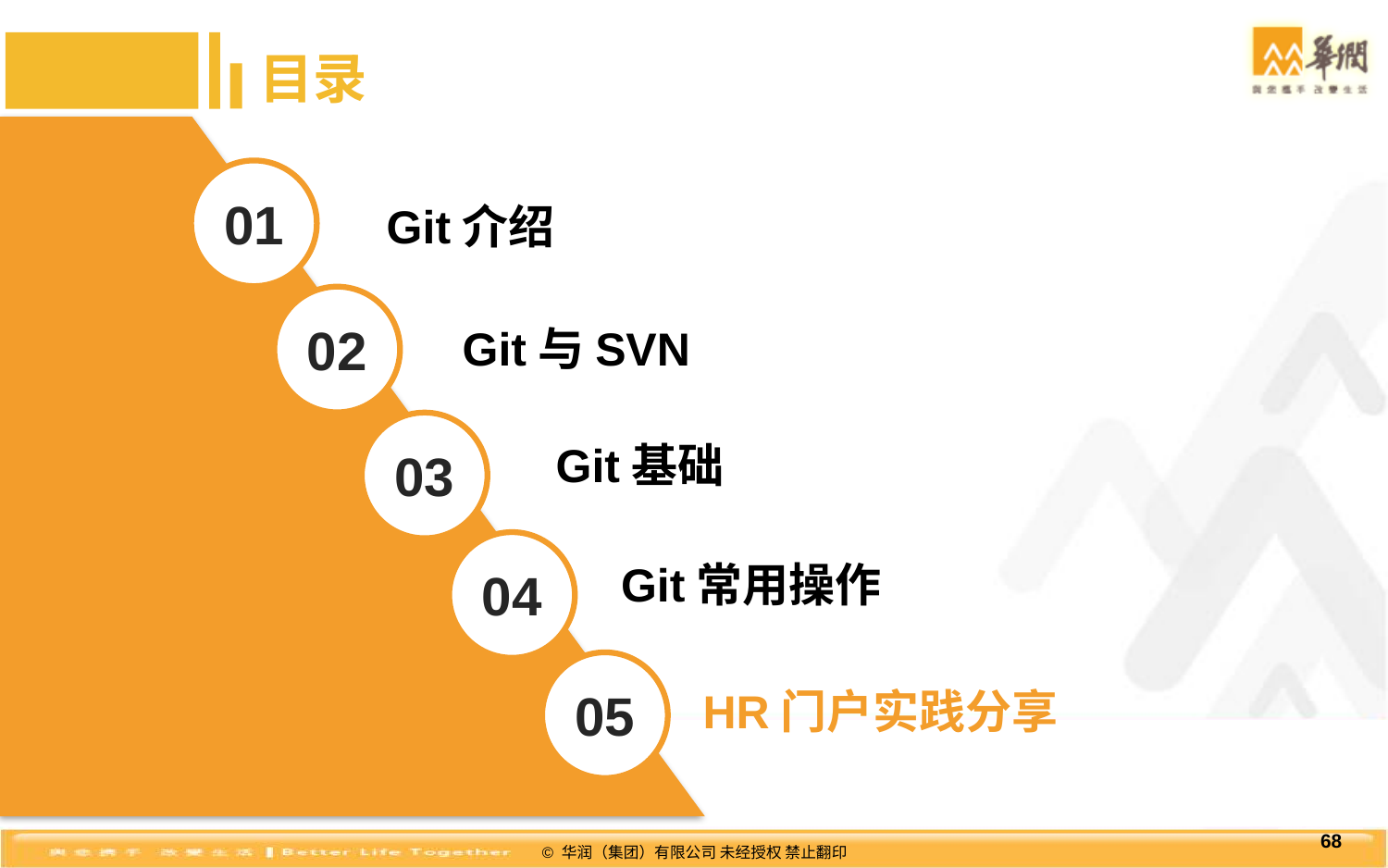

目录

01
Git介绍

02
Git与SVN

03
Git基础

04
Git常用操作

05
HR门户实践分享
68